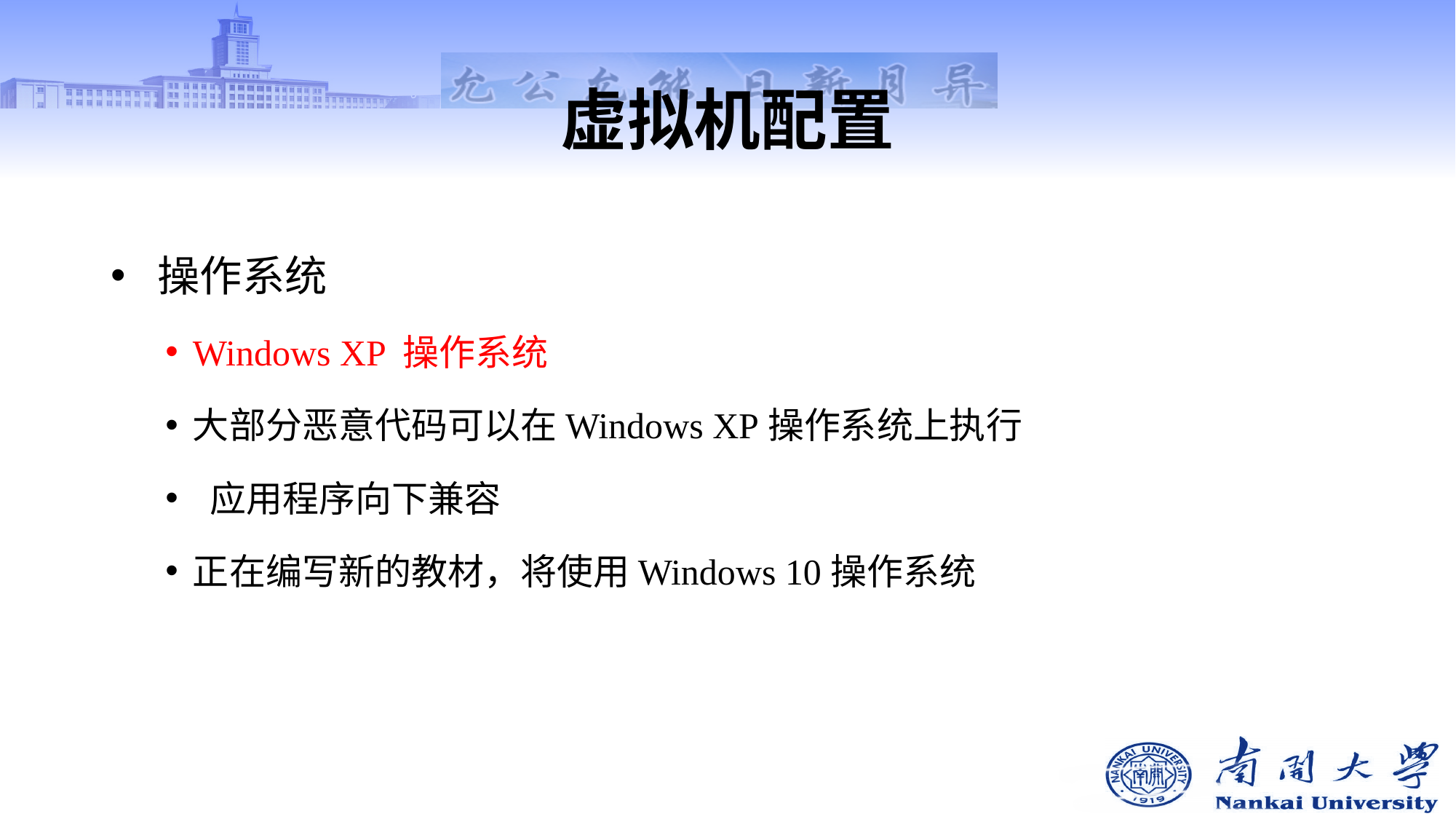

# 虚拟机配置
 操作系统
Windows XP 操作系统
大部分恶意代码可以在Windows XP操作系统上执行
 应用程序向下兼容
正在编写新的教材，将使用Windows 10操作系统